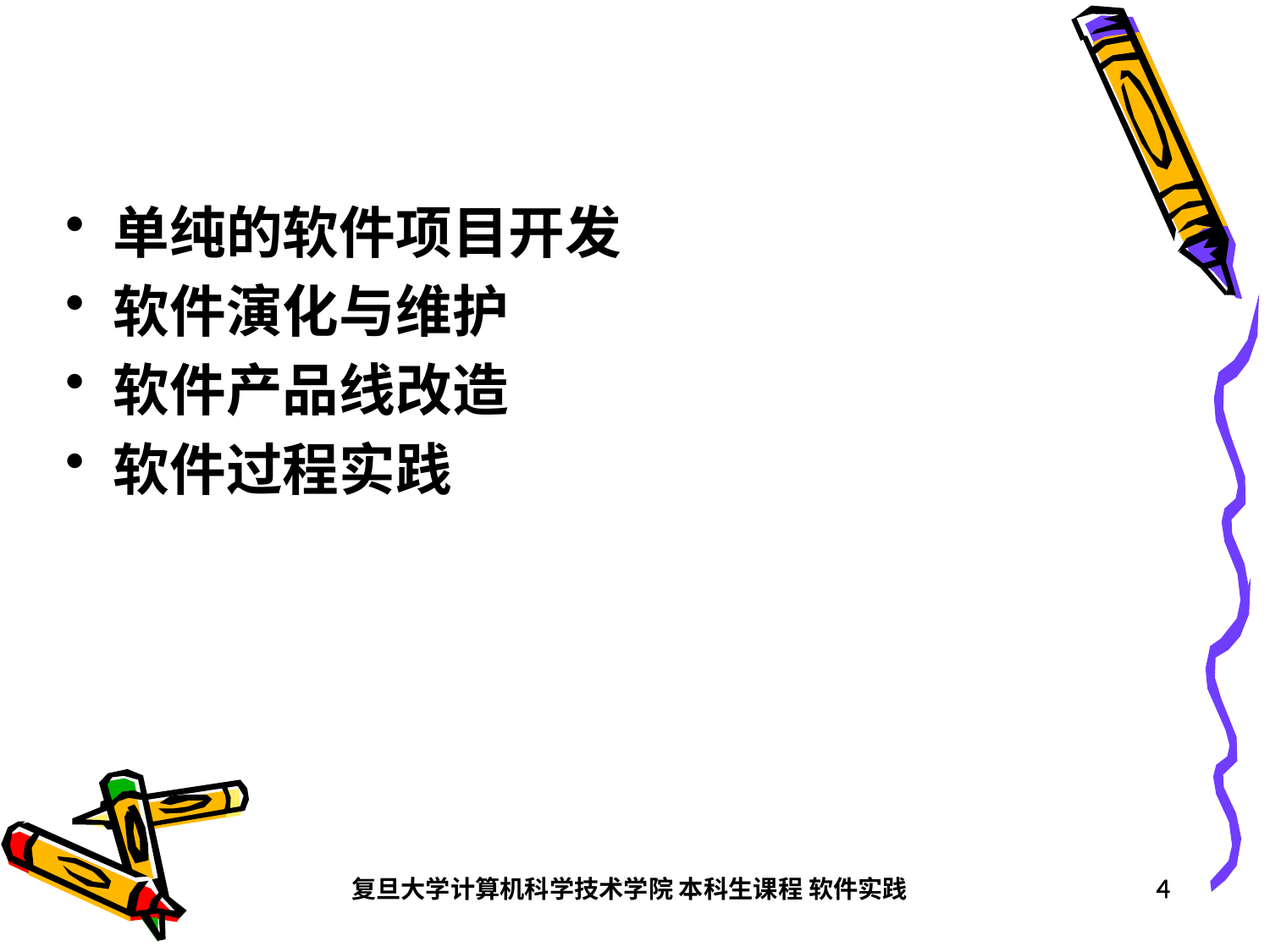

#
单纯的软件项目开发
软件演化与维护
软件产品线改造
软件过程实践
复旦大学计算机科学技术学院 本科生课程 软件实践
4